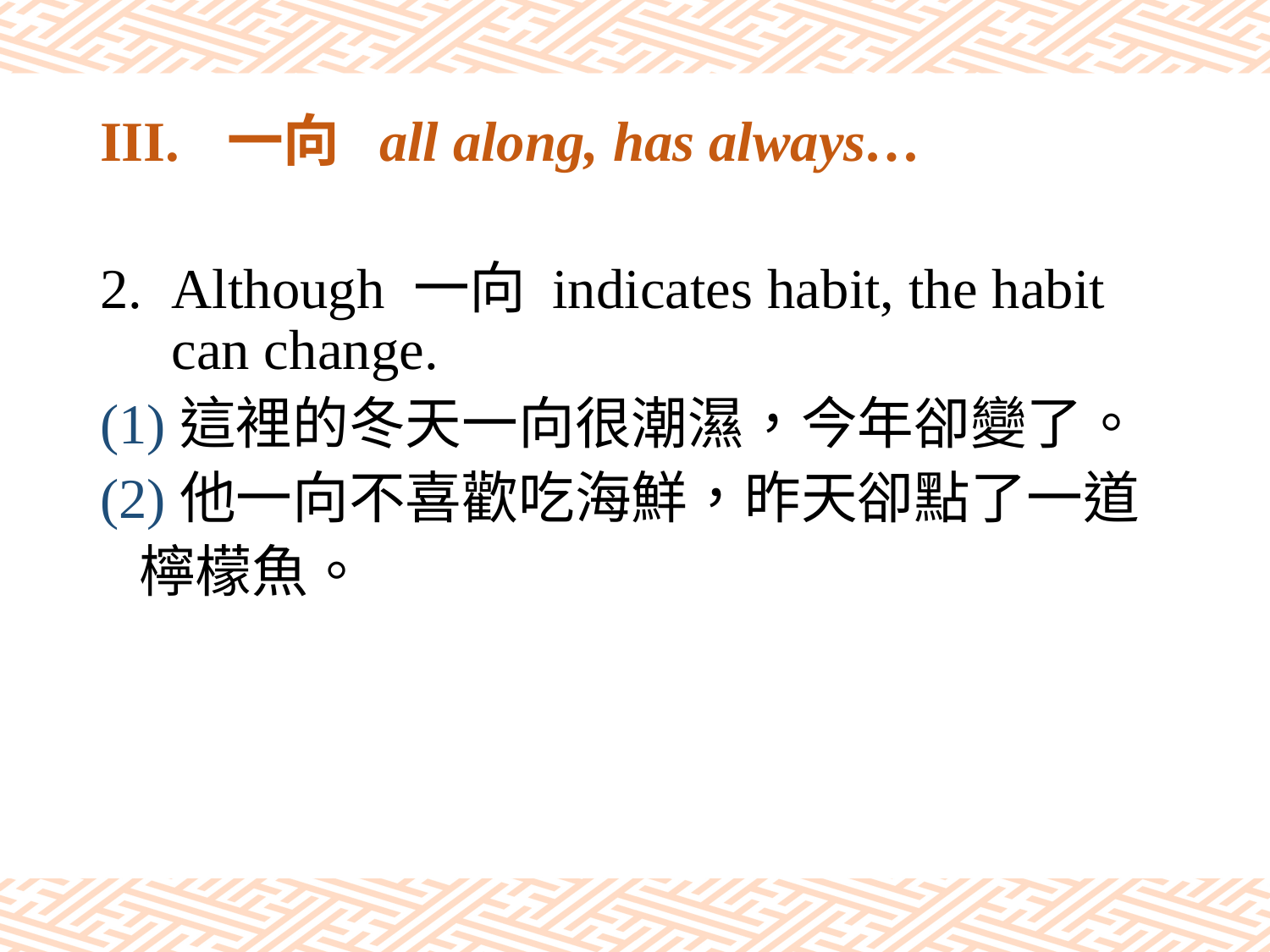

# III.	一向  all along, has always…
Although 一向 indicates habit, the habit can change.
(1)這裡的冬天一向很潮濕，今年卻變了。
(2)他一向不喜歡吃海鮮，昨天卻點了一道
  檸檬魚。